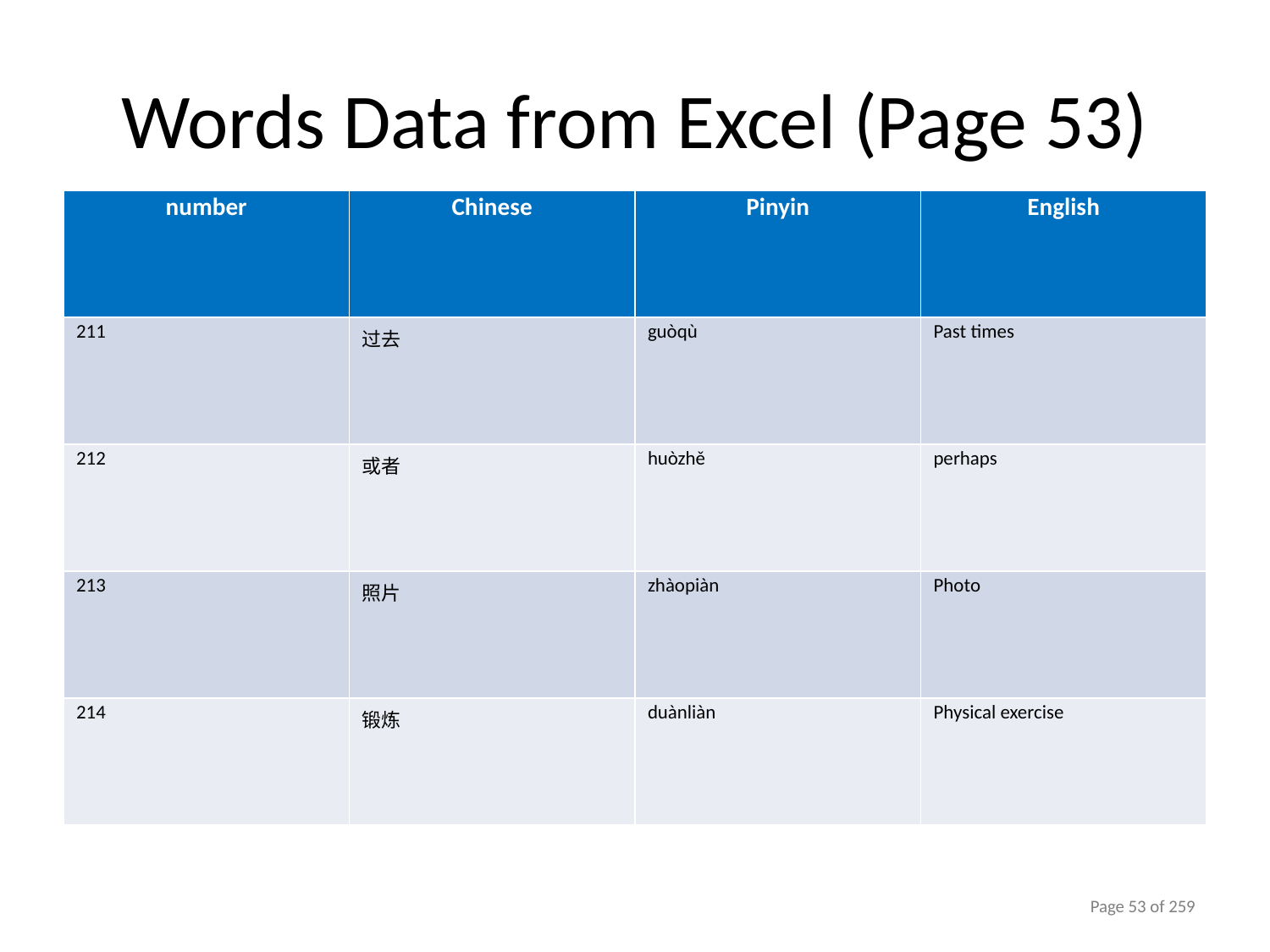

# Words Data from Excel (Page 53)
| number | Chinese | Pinyin | English |
| --- | --- | --- | --- |
| 211 | 过去 | guòqù | Past times |
| 212 | 或者 | huòzhě | perhaps |
| 213 | 照片 | zhàopiàn | Photo |
| 214 | 锻炼 | duànliàn | Physical exercise |

Page 53 of 259